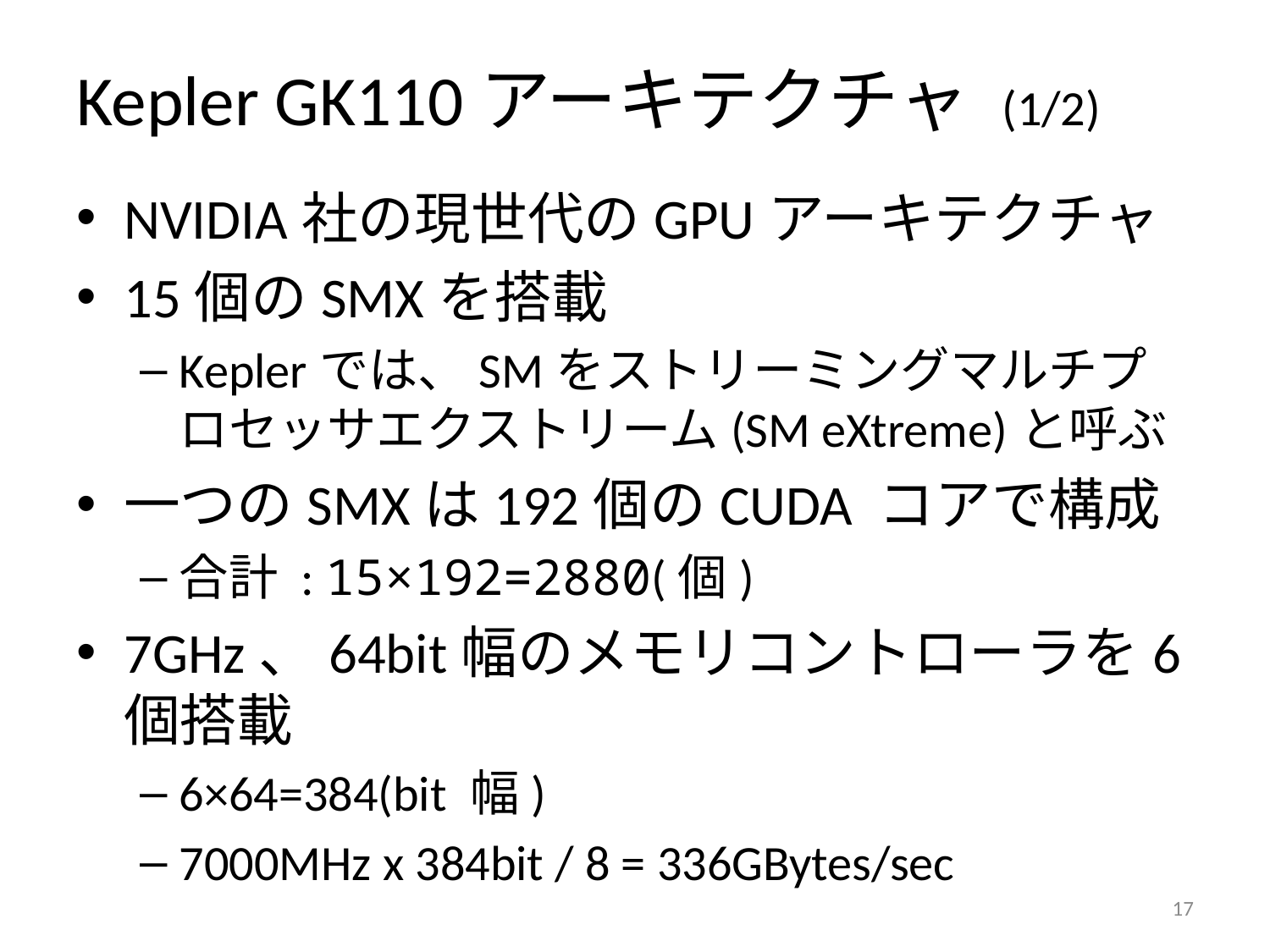

# Kepler GK110アーキテクチャ (1/2)
NVIDIA社の現世代のGPUアーキテクチャ
15個のSMXを搭載
Keplerでは、SMをストリーミングマルチプロセッサエクストリーム(SM eXtreme)と呼ぶ
一つのSMXは192個のCUDA コアで構成
合計 : 15×192=2880(個)
7GHz、64bit幅のメモリコントローラを6個搭載
6×64=384(bit 幅)
7000MHz x 384bit / 8 = 336GBytes/sec
17